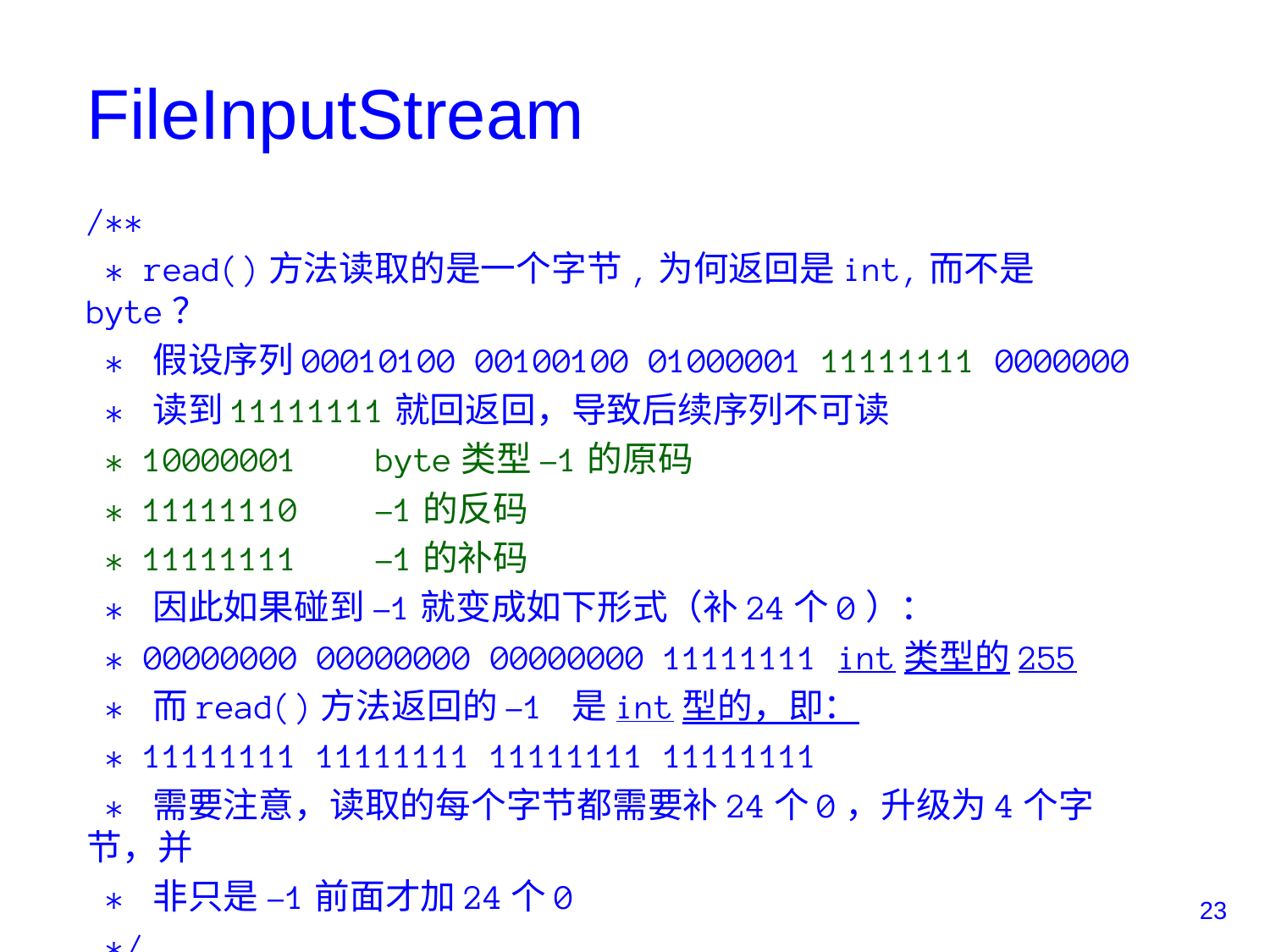

# FileInputStream
/**
 * read()方法读取的是一个字节,为何返回是int,而不是byte？
 * 假设序列00010100 00100100 01000001 11111111 0000000
 * 读到11111111就回返回，导致后续序列不可读
 * 10000001    byte类型-1的原码
 * 11111110    -1的反码
 * 11111111    -1的补码
 * 因此如果碰到-1就变成如下形式（补24个0）：
 * 00000000 00000000 00000000 11111111 int类型的255
 * 而read()方法返回的-1 是int型的，即：
 * 11111111 11111111 11111111 11111111
 * 需要注意，读取的每个字节都需要补24个0，升级为4个字节，并
 * 非只是-1前面才加24个0
 */
23